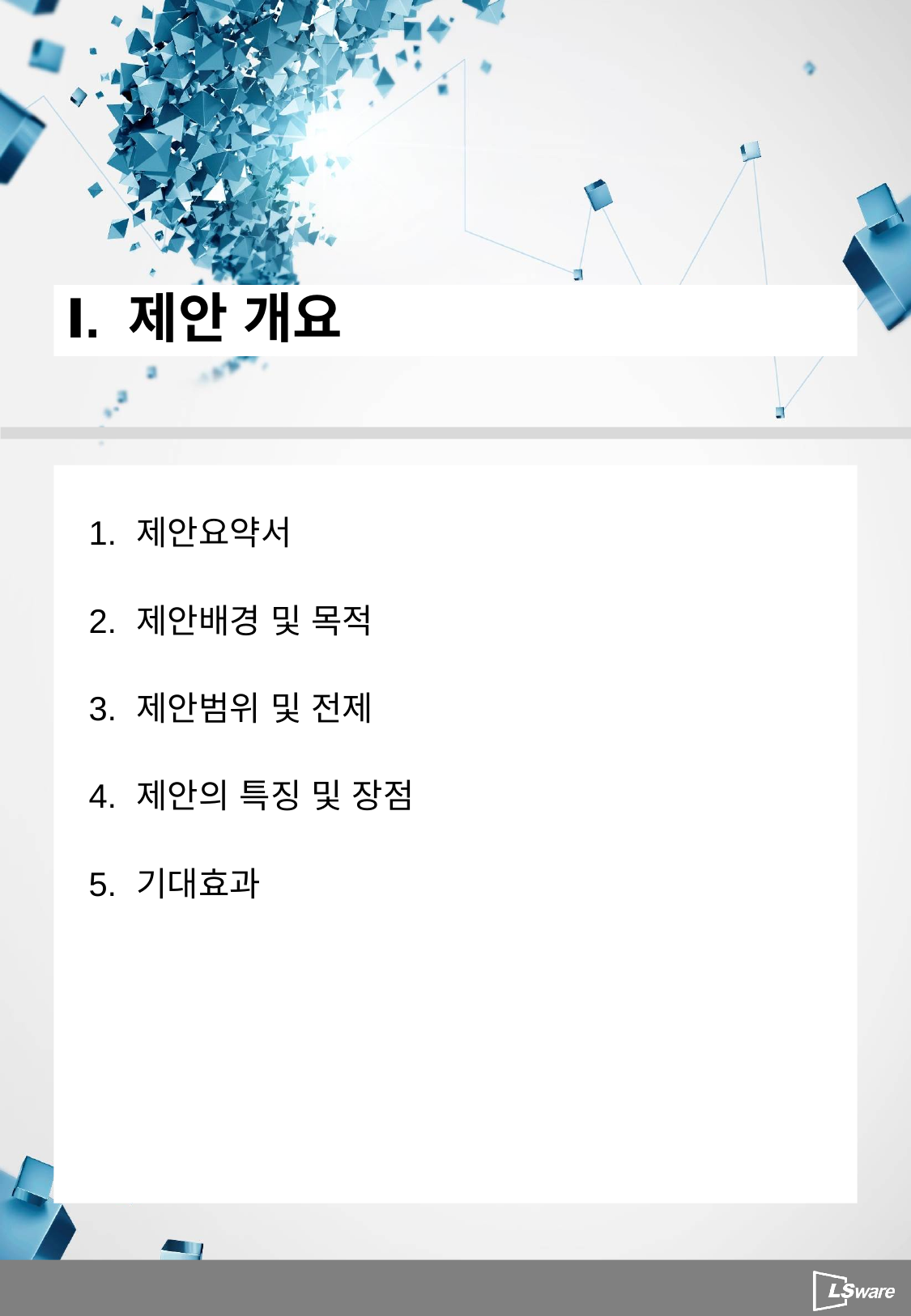

Ⅰ. 제안 개요
제안요약서
제안배경 및 목적
제안범위 및 전제
제안의 특징 및 장점
기대효과